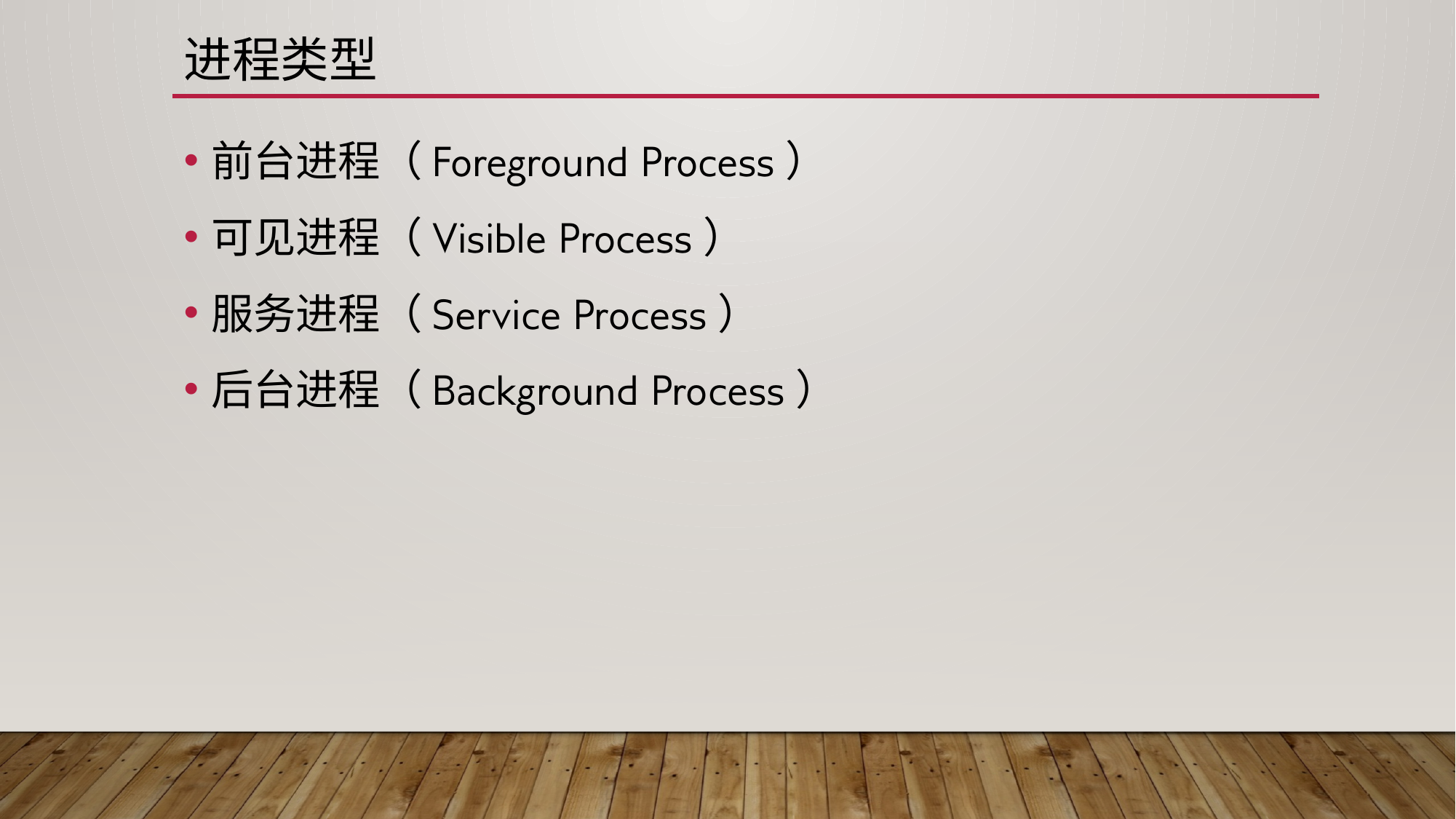

# 进程类型
前台进程（Foreground Process）
可见进程（Visible Process）
服务进程（Service Process）
后台进程（Background Process）